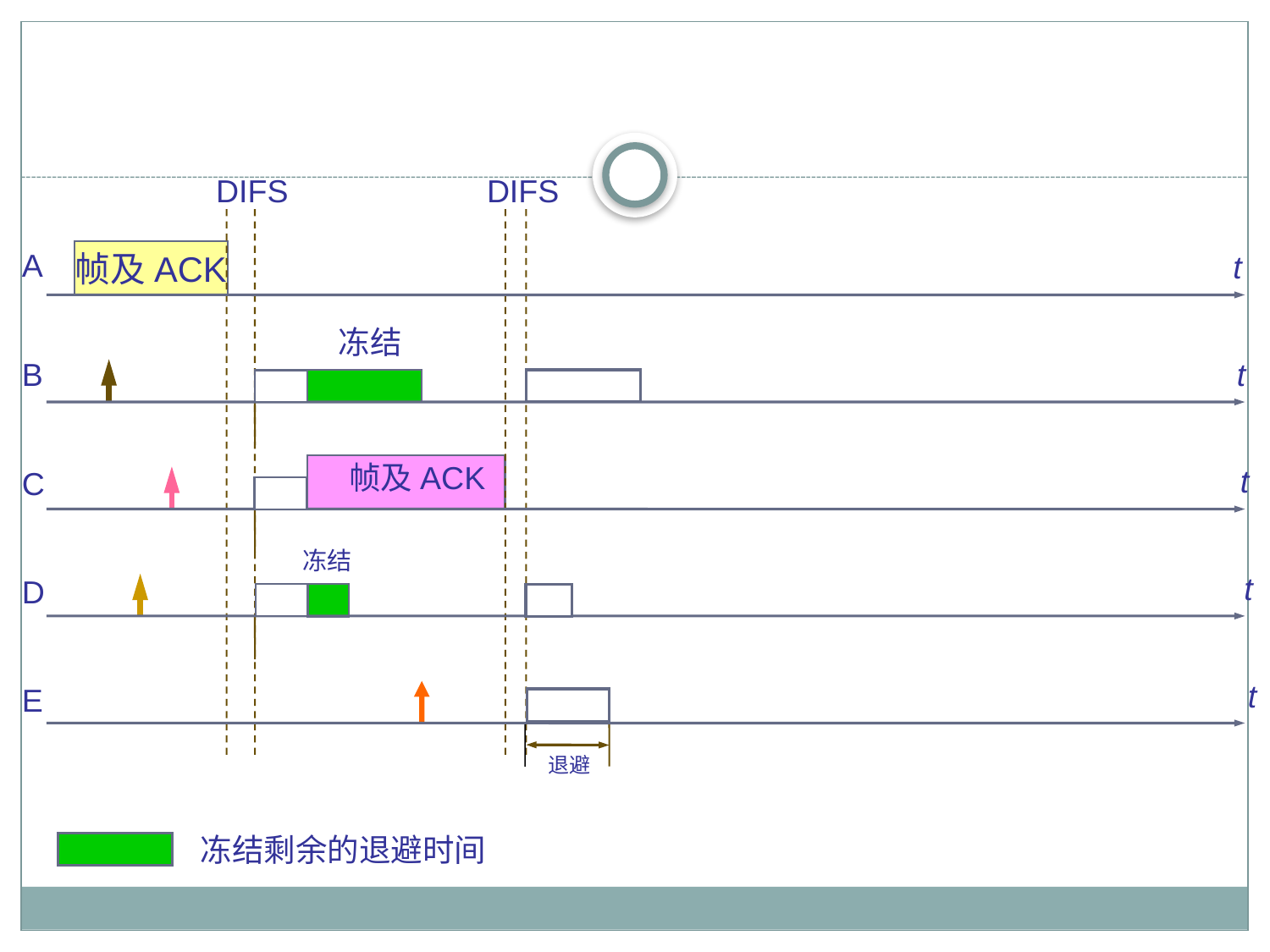

#
DIFS
DIFS

A
帧及ACK
t

冻结
B
t

帧及ACK
t

C

冻结
t
D

t
E

退避
冻结剩余的退避时间